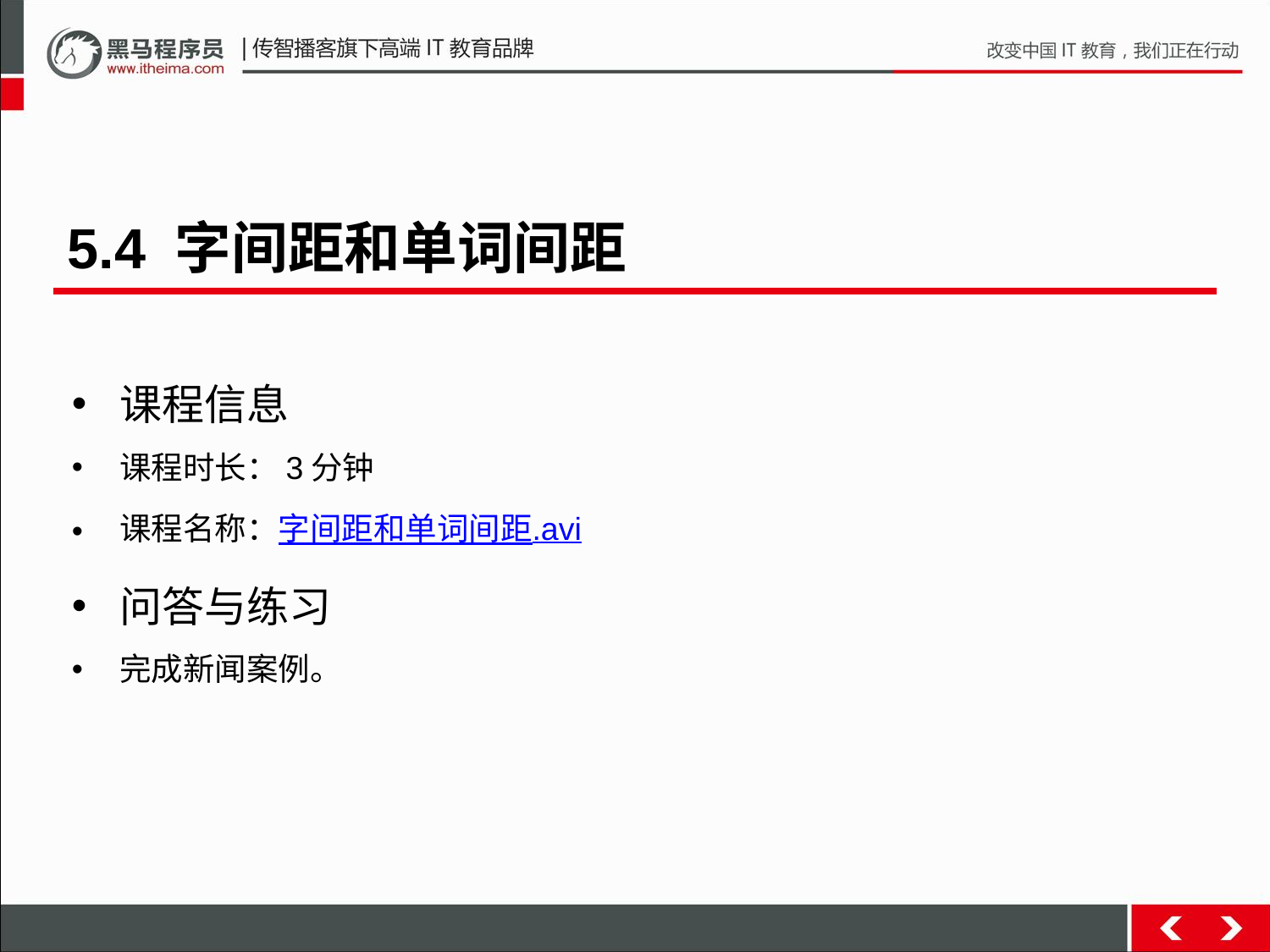

5.4 字间距和单词间距
课程信息
课程时长：3分钟
课程名称：字间距和单词间距.avi
问答与练习
完成新闻案例。